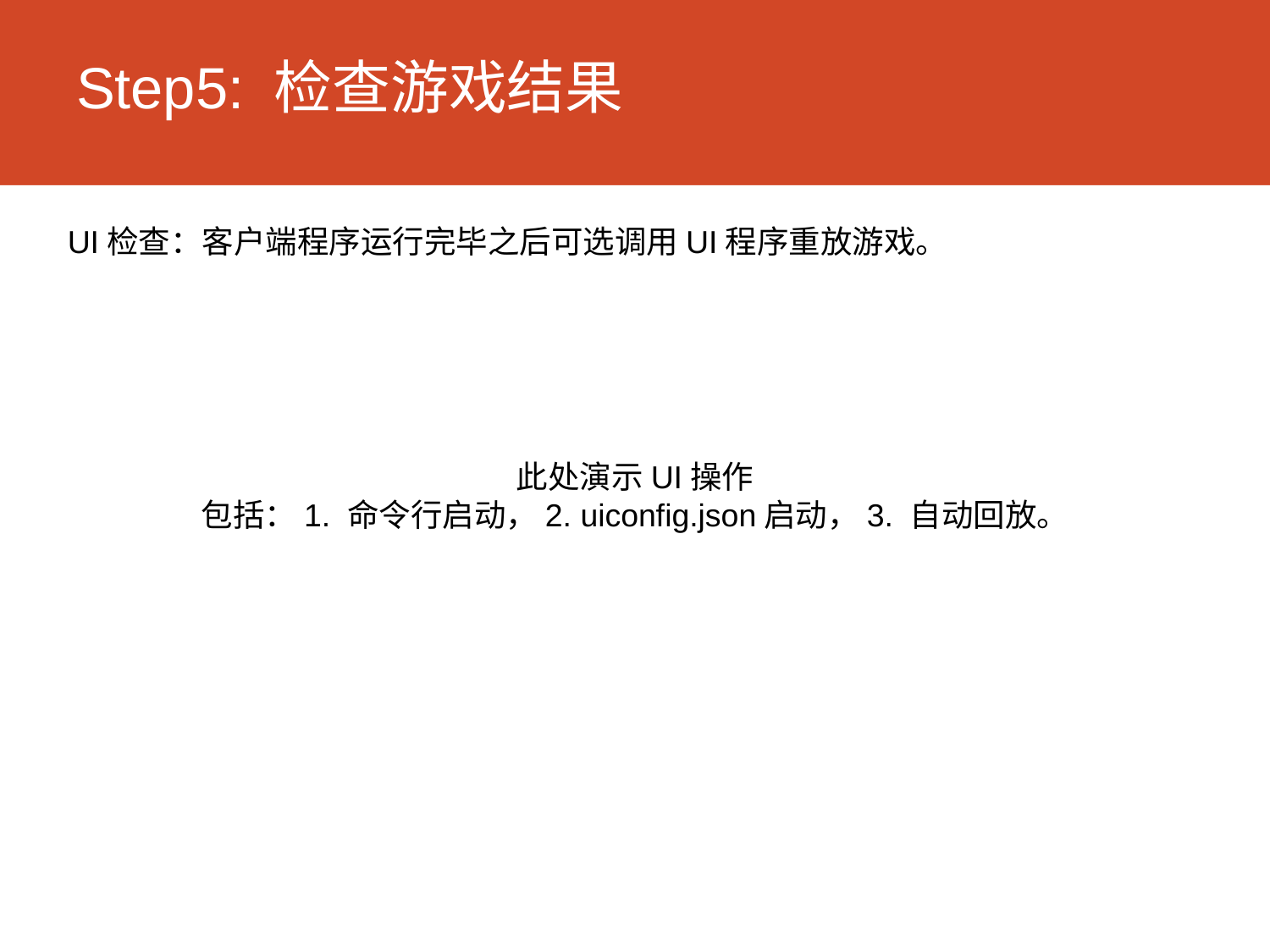

# Step5: 检查游戏结果
UI检查：客户端程序运行完毕之后可选调用UI程序重放游戏。
此处演示UI操作
包括：1. 命令行启动，2. uiconfig.json启动，3. 自动回放。